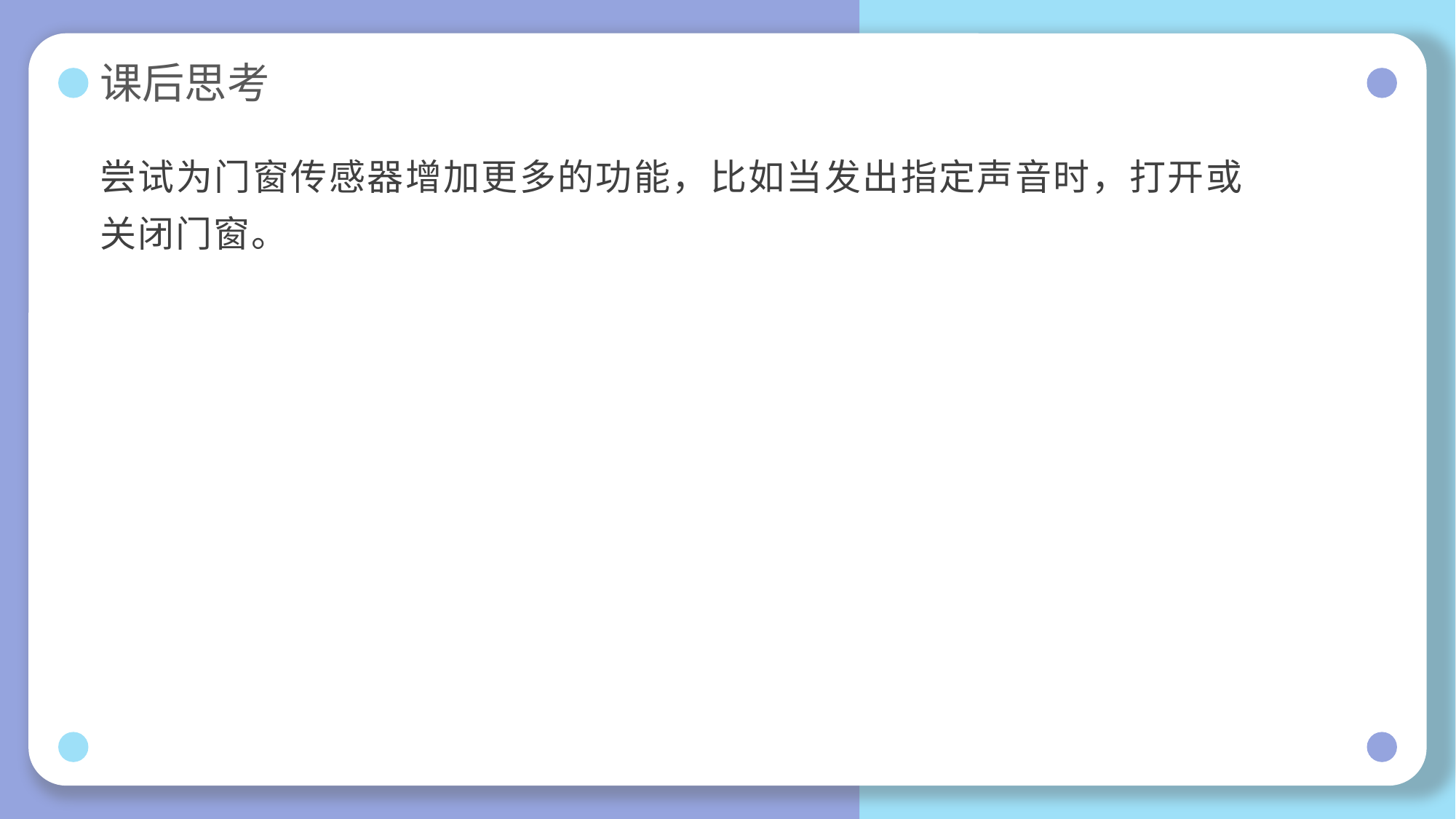

# 课后思考
尝试为门窗传感器增加更多的功能，比如当发出指定声音时，打开或关闭门窗。